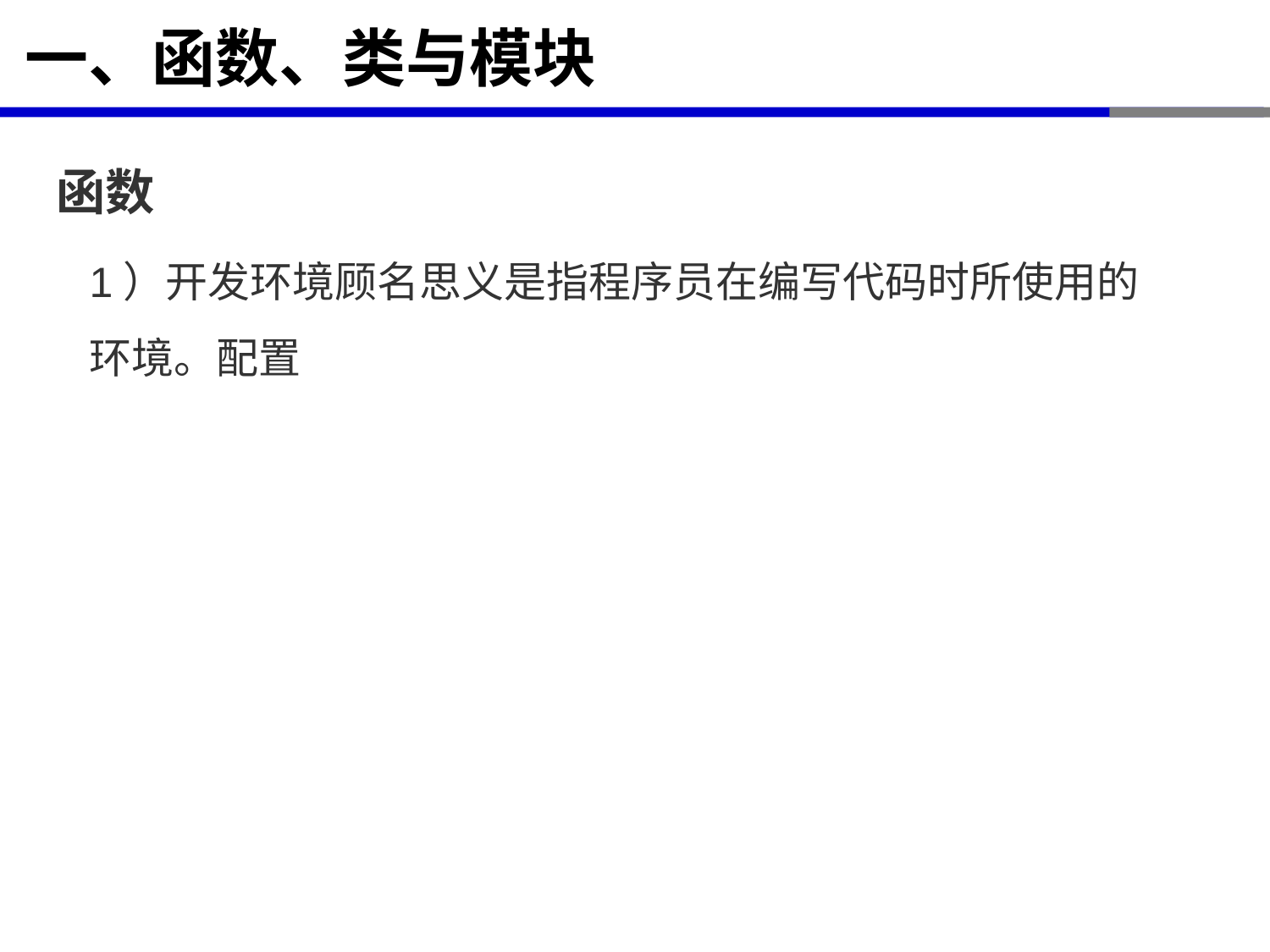

# 一、函数、类与模块
函数
1）开发环境顾名思义是指程序员在编写代码时所使用的环境。配置